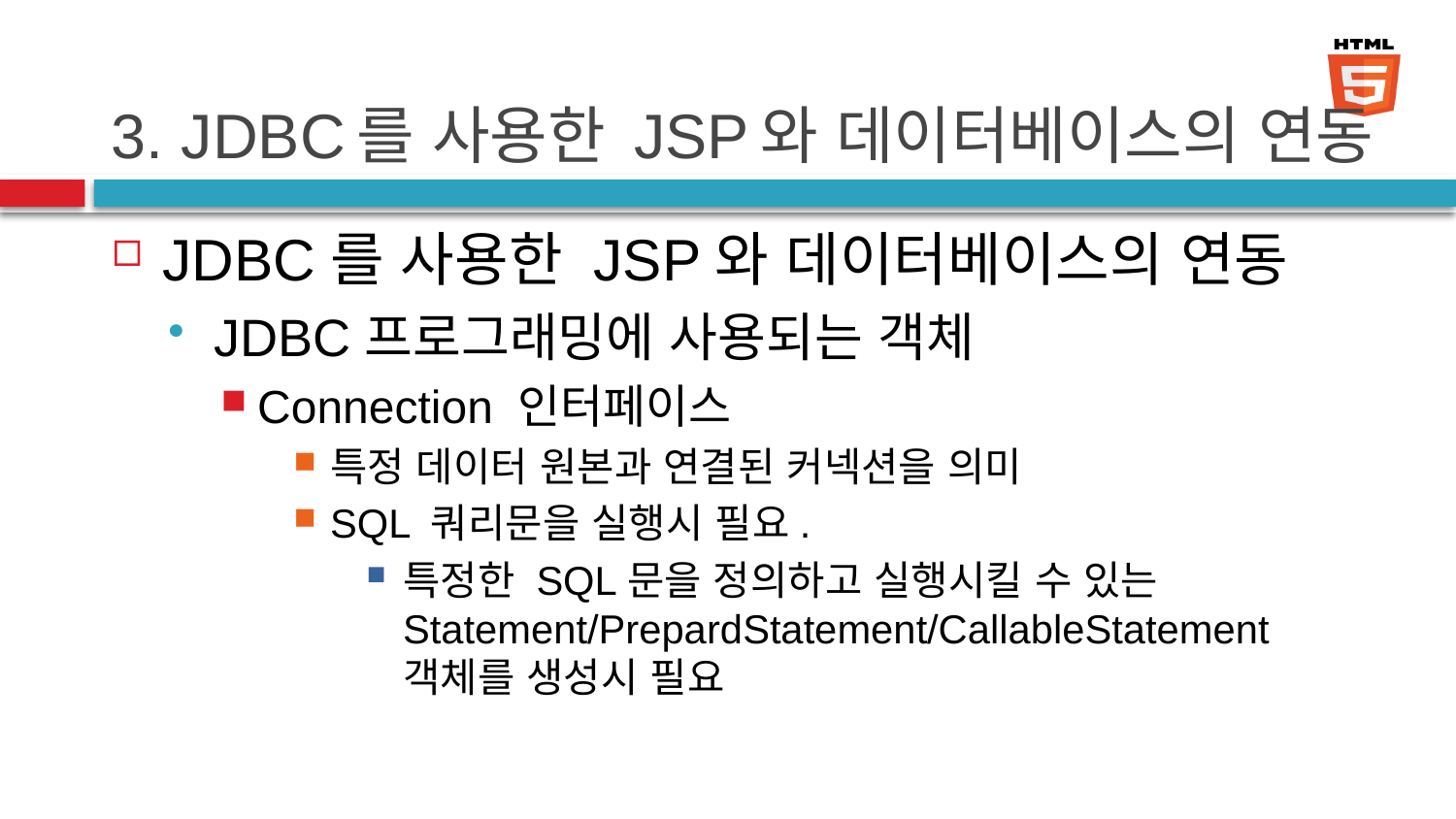

# 3. JDBC를 사용한 JSP와 데이터베이스의 연동
JDBC를 사용한 JSP와 데이터베이스의 연동
JDBC프로그래밍에 사용되는 객체
Connection 인터페이스
특정 데이터 원본과 연결된 커넥션을 의미
SQL 쿼리문을 실행시 필요.
특정한 SQL문을 정의하고 실행시킬 수 있는 Statement/PrepardStatement/CallableStatement객체를 생성시 필요